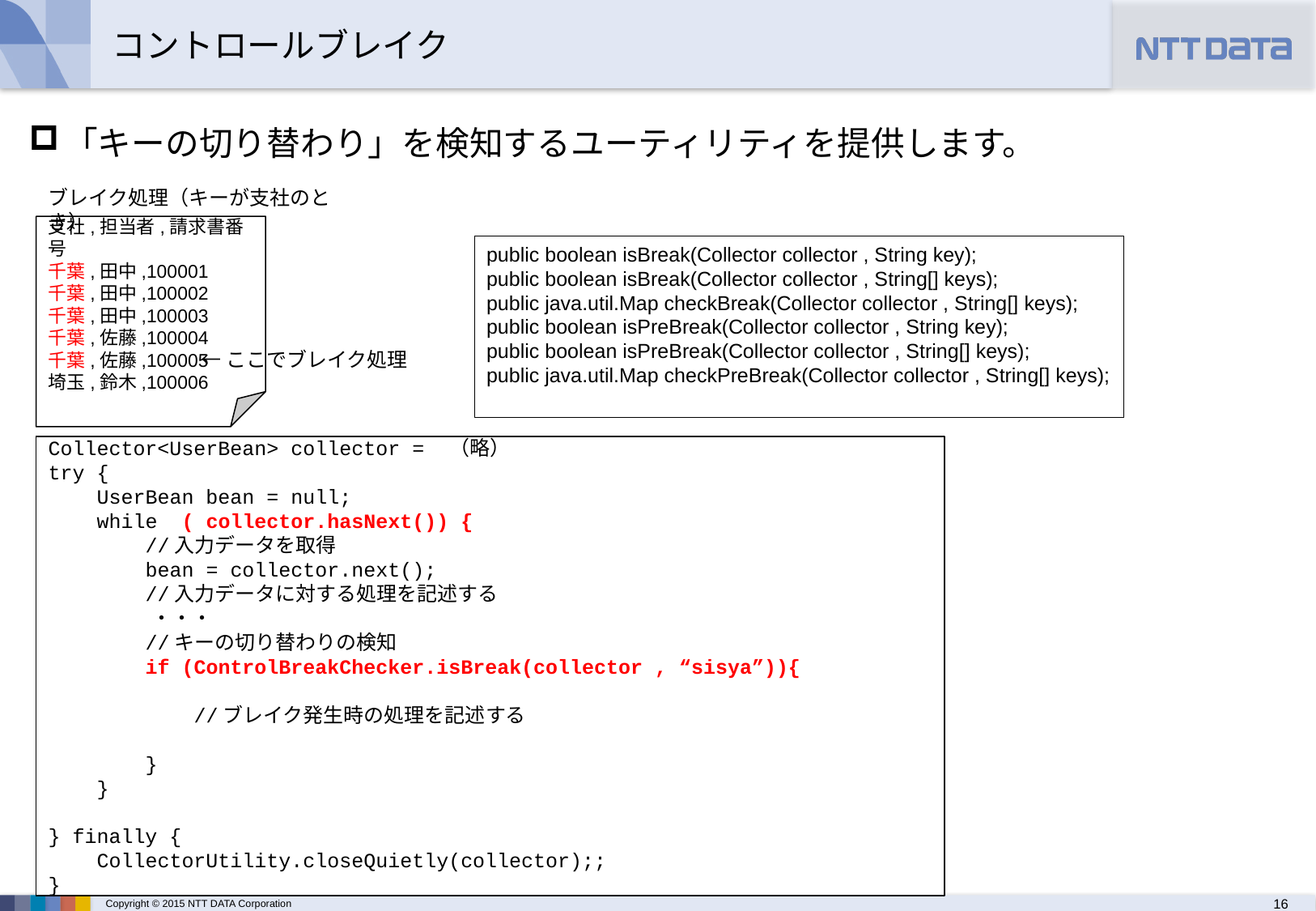

# コントロールブレイク
「キーの切り替わり」を検知するユーティリティを提供します。
ブレイク処理（キーが支社のとき）
支社,担当者,請求書番号
千葉,田中,100001
千葉,田中,100002
千葉,田中,100003
千葉,佐藤,100004
千葉,佐藤,100005
埼玉,鈴木,100006
public boolean isBreak(Collector collector , String key);
public boolean isBreak(Collector collector , String[] keys);
public java.util.Map checkBreak(Collector collector , String[] keys);
public boolean isPreBreak(Collector collector , String key);
public boolean isPreBreak(Collector collector , String[] keys);
public java.util.Map checkPreBreak(Collector collector , String[] keys);

←ここでブレイク処理
Collector<UserBean> collector =　（略）
try {
    UserBean bean = null;
    while  ( collector.hasNext()) {
        //入力データを取得
        bean = collector.next();
        //入力データに対する処理を記述する
    　　　　・・・
        //キーの切り替わりの検知
        if (ControlBreakChecker.isBreak(collector , “sisya”)){

            //ブレイク発生時の処理を記述する

        }
    }

} finally {
    CollectorUtility.closeQuietly(collector);;
}